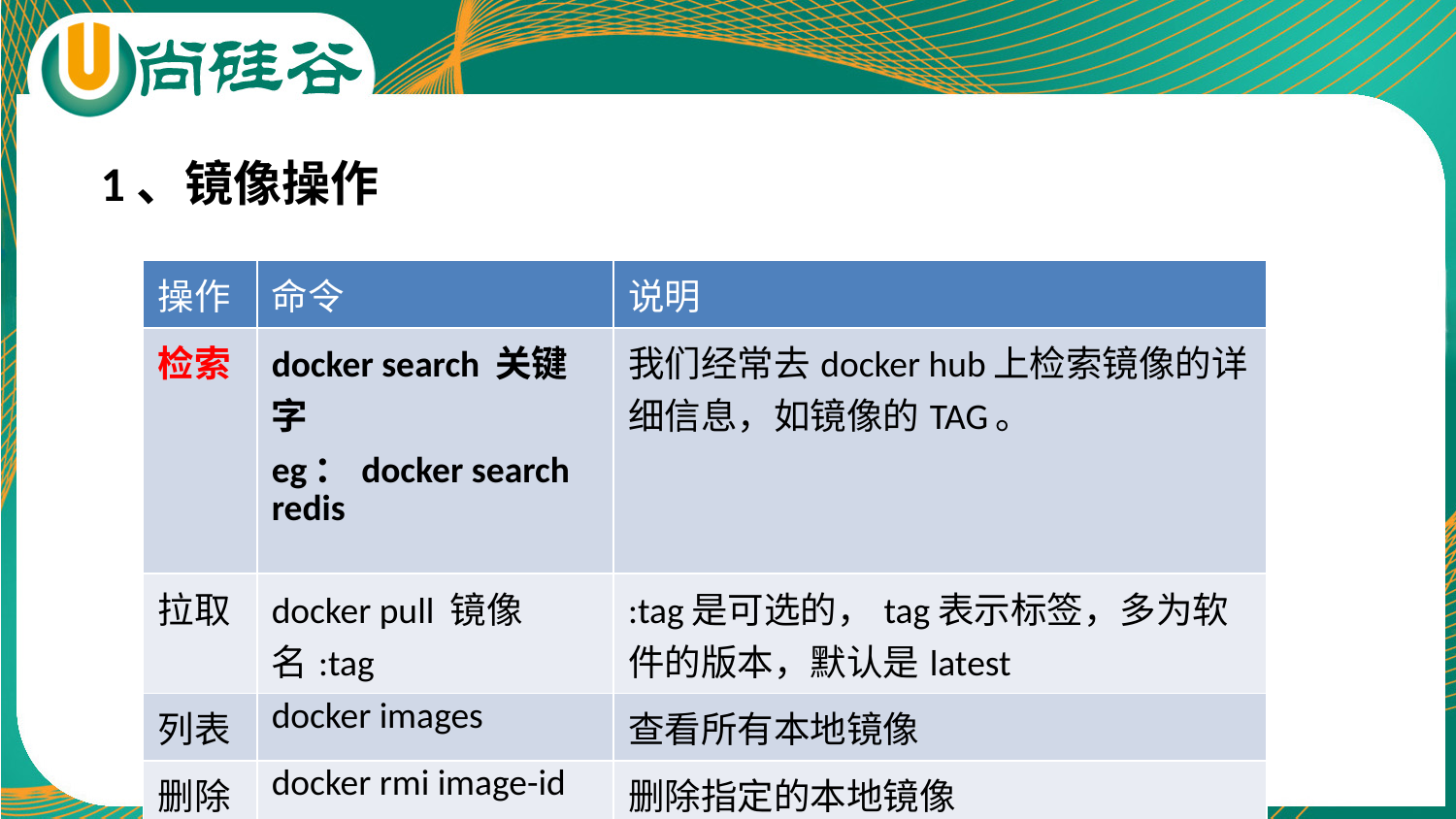

1、镜像操作
| 操作 | 命令 | 说明 |
| --- | --- | --- |
| 检索 | docker search 关键字 eg：docker search redis | 我们经常去docker hub上检索镜像的详细信息，如镜像的TAG。 |
| 拉取 | docker pull 镜像名:tag | :tag是可选的，tag表示标签，多为软件的版本，默认是latest |
| 列表 | docker images | 查看所有本地镜像 |
| 删除 | docker rmi image-id | 删除指定的本地镜像 |